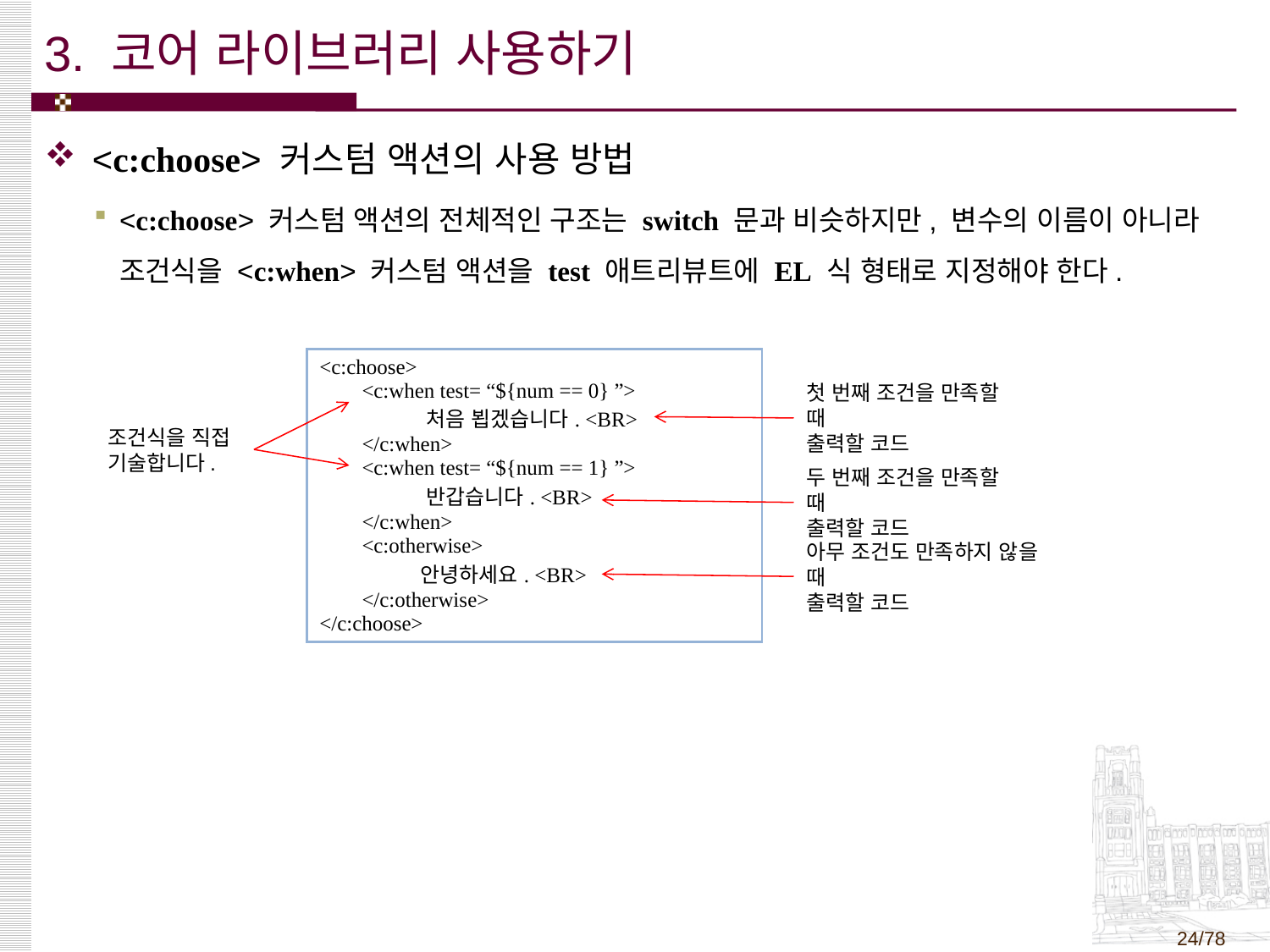

# 3. 코어 라이브러리 사용하기
<c:choose> 커스텀 액션의 사용 방법
<c:choose> 커스텀 액션의 전체적인 구조는 switch 문과 비슷하지만, 변수의 이름이 아니라 조건식을 <c:when> 커스텀 액션을 test 애트리뷰트에 EL 식 형태로 지정해야 한다.

| <c:choose> <c:when test= “${num == 0} ”> 처음 뵙겠습니다. <BR> </c:when> <c:when test= “${num == 1} ”> 반갑습니다. <BR> </c:when> <c:otherwise> 안녕하세요. <BR> </c:otherwise> </c:choose> |
| --- |
첫 번째 조건을 만족할 때
출력할 코드
조건식을 직접
기술합니다.
두 번째 조건을 만족할 때
출력할 코드
아무 조건도 만족하지 않을 때
출력할 코드